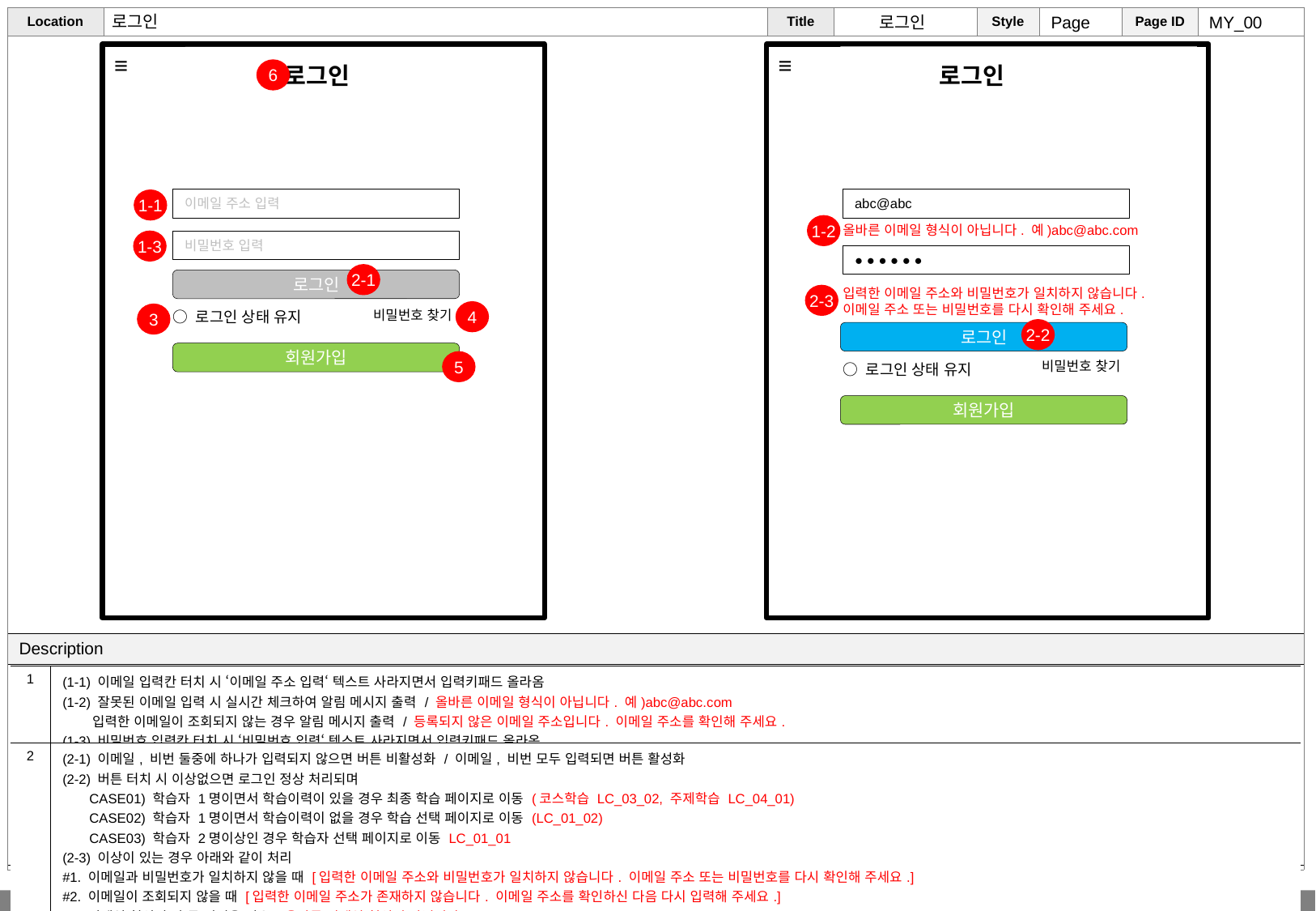

# 로그인
로그인
Page
MY_00
              로그인
              로그인
6
이메일 주소 입력
abc@abc
1-1
1-2
올바른 이메일 형식이 아닙니다. 예)abc@abc.com
1-3
비밀번호 입력
● ● ● ● ● ●
2-1
로그인
2-3
입력한 이메일 주소와 비밀번호가 일치하지 않습니다.
이메일 주소 또는 비밀번호를 다시 확인해 주세요.
4
3
비밀번호 찾기
○ 로그인 상태 유지
2-2
로그인
회원가입
5
비밀번호 찾기
○ 로그인 상태 유지
회원가입
| 1 | (1-1) 이메일 입력칸 터치 시 ‘이메일 주소 입력‘ 텍스트 사라지면서 입력키패드 올라옴 (1-2) 잘못된 이메일 입력 시 실시간 체크하여 알림 메시지 출력 / 올바른 이메일 형식이 아닙니다. 예)abc@abc.com 입력한 이메일이 조회되지 않는 경우 알림 메시지 출력 / 등록되지 않은 이메일 주소입니다. 이메일 주소를 확인해 주세요. (1-3) 비밀번호 입력칸 터치 시 ‘비밀번호 입력‘ 텍스트 사라지면서 입력키패드 올라옴 |
| --- | --- |
| 2 | (2-1) 이메일, 비번 둘중에 하나가 입력되지 않으면 버튼 비활성화 / 이메일, 비번 모두 입력되면 버튼 활성화 (2-2) 버튼 터치 시 이상없으면 로그인 정상 처리되며 CASE01) 학습자 1명이면서 학습이력이 있을 경우 최종 학습 페이지로 이동 (코스학습 LC\_03\_02, 주제학습 LC\_04\_01) CASE02) 학습자 1명이면서 학습이력이 없을 경우 학습 선택 페이지로 이동 (LC\_01\_02) CASE03) 학습자 2명이상인 경우 학습자 선택 페이지로 이동 LC\_01\_01 (2-3) 이상이 있는 경우 아래와 같이 처리 #1. 이메일과 비밀번호가 일치하지 않을 때 [입력한 이메일 주소와 비밀번호가 일치하지 않습니다. 이메일 주소 또는 비밀번호를 다시 확인해 주세요.] #2. 이메일이 조회되지 않을 때 [입력한 이메일 주소가 존재하지 않습니다. 이메일 주소를 확인하신 다음 다시 입력해 주세요.] #3. 이메일 형식이 잘 못 되었을 경우 [올바른 이메일 형식이 아닙니다. ex)abc123@brs.com] #4. 회원가입 인증 메일을 확인하지 않은 경우 [가입 시 입력하신 이메일로 인증 메일을 보내드렸습니다. 인증 후 로그인해 주세요.] |
| 3 | 체크한 다음 로그인하는 경우 항상 로그인된 상태로 시작 (=자동로그인) |
| 4 | 비밀번호 찾기 페이지로 이동 (MY\_01) |
| 5 | [버튼] 클릭 시 회원가입 페이지로 이동 (MY\_02\_01) |
| 6 | 현재 페이지 타이틀, 기능 없음 |